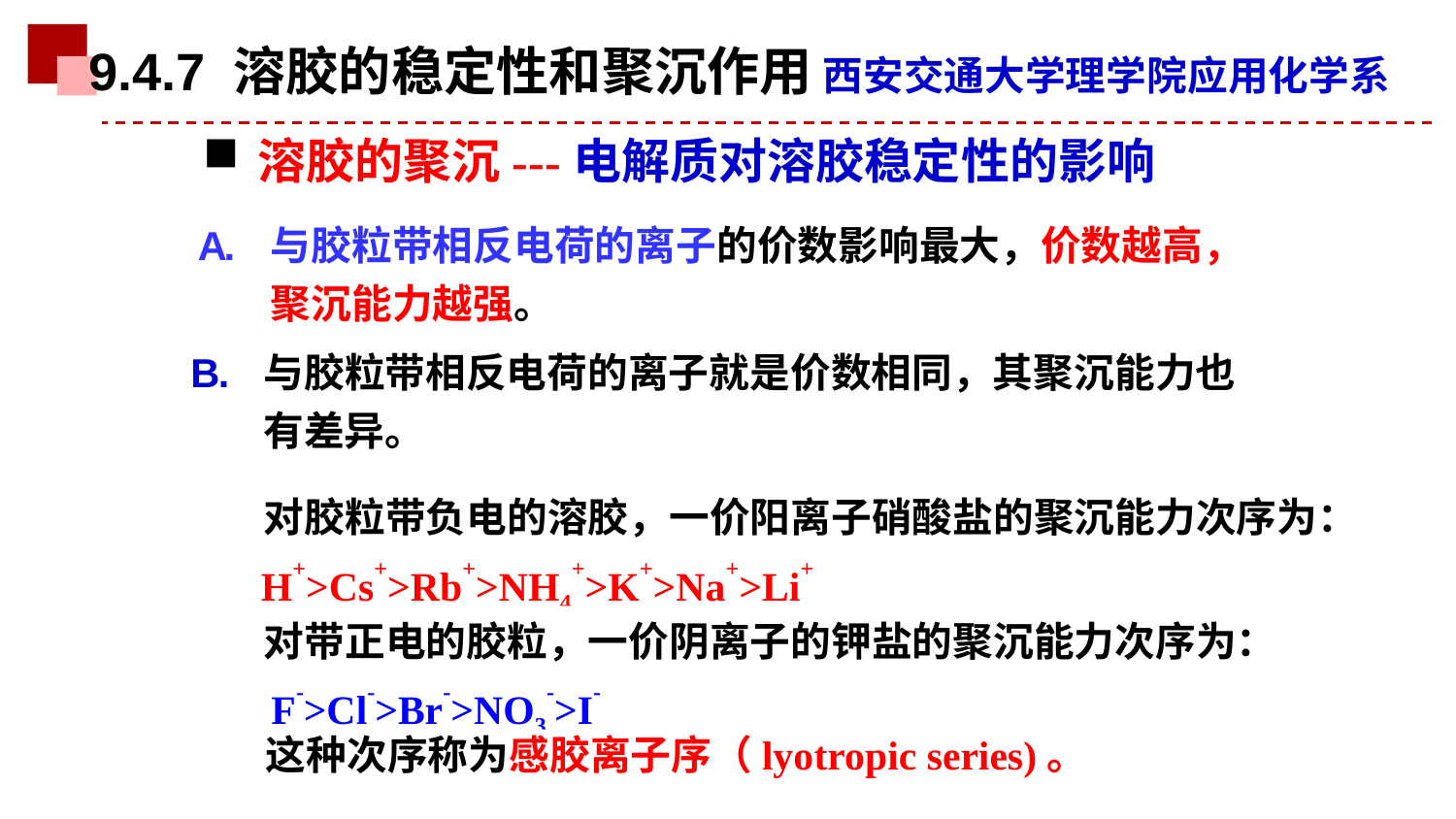

9.4.7 溶胶的稳定性和聚沉作用
溶胶的聚沉---电解质对溶胶稳定性的影响
与胶粒带相反电荷的离子的价数影响最大，价数越高，聚沉能力越强。
与胶粒带相反电荷的离子就是价数相同，其聚沉能力也有差异。
       对胶粒带负电的溶胶，一价阳离子硝酸盐的聚沉能力次序为：
       H+>Cs+>Rb+>NH4+>K+>Na+>Li+
       对带正电的胶粒，一价阴离子的钾盐的聚沉能力次序为：
        F->Cl->Br->NO3->I-
  这种次序称为感胶离子序（lyotropic series)。